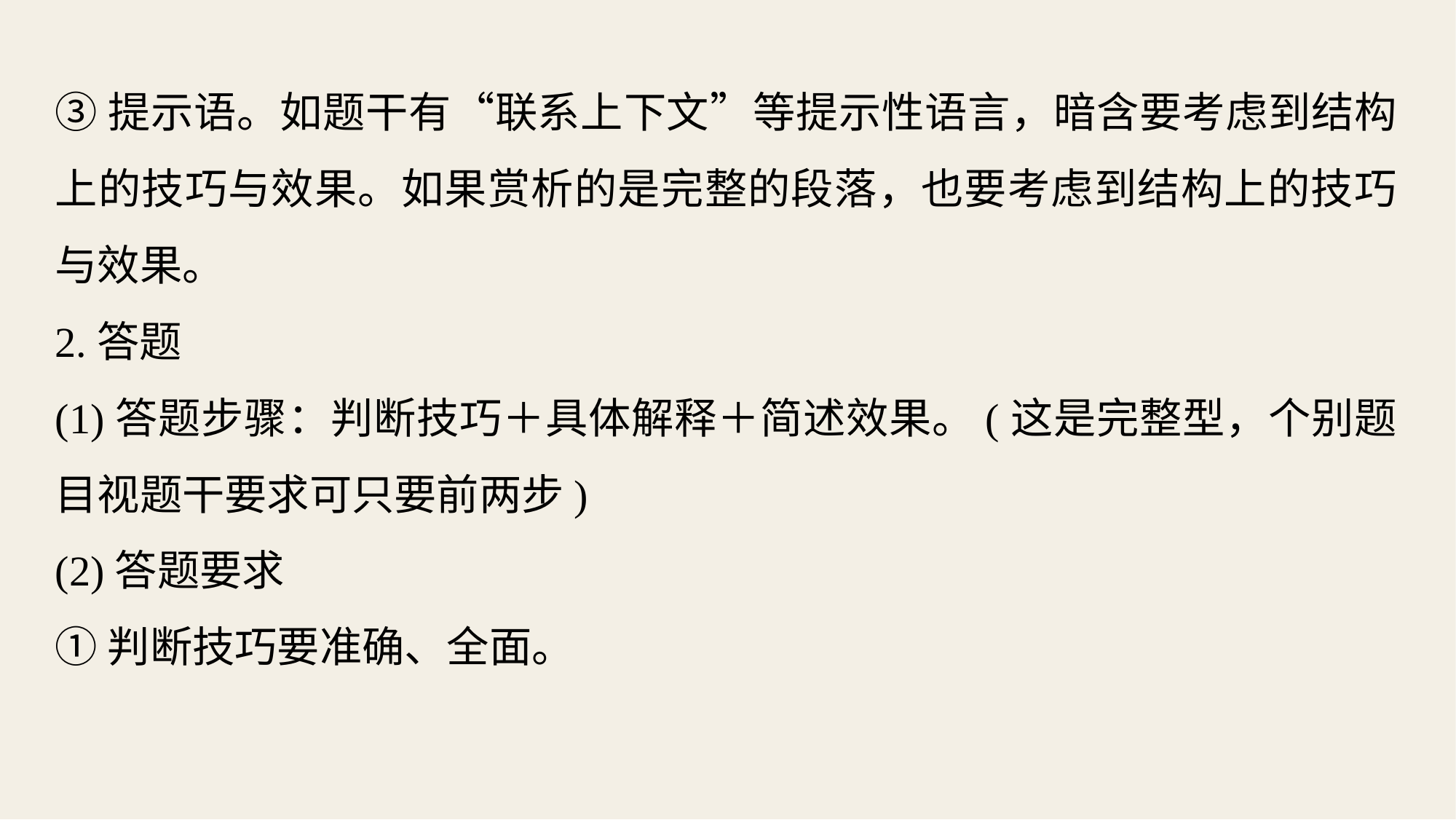

③提示语。如题干有“联系上下文”等提示性语言，暗含要考虑到结构上的技巧与效果。如果赏析的是完整的段落，也要考虑到结构上的技巧与效果。
2.答题
(1)答题步骤：判断技巧＋具体解释＋简述效果。(这是完整型，个别题目视题干要求可只要前两步)
(2)答题要求
①判断技巧要准确、全面。